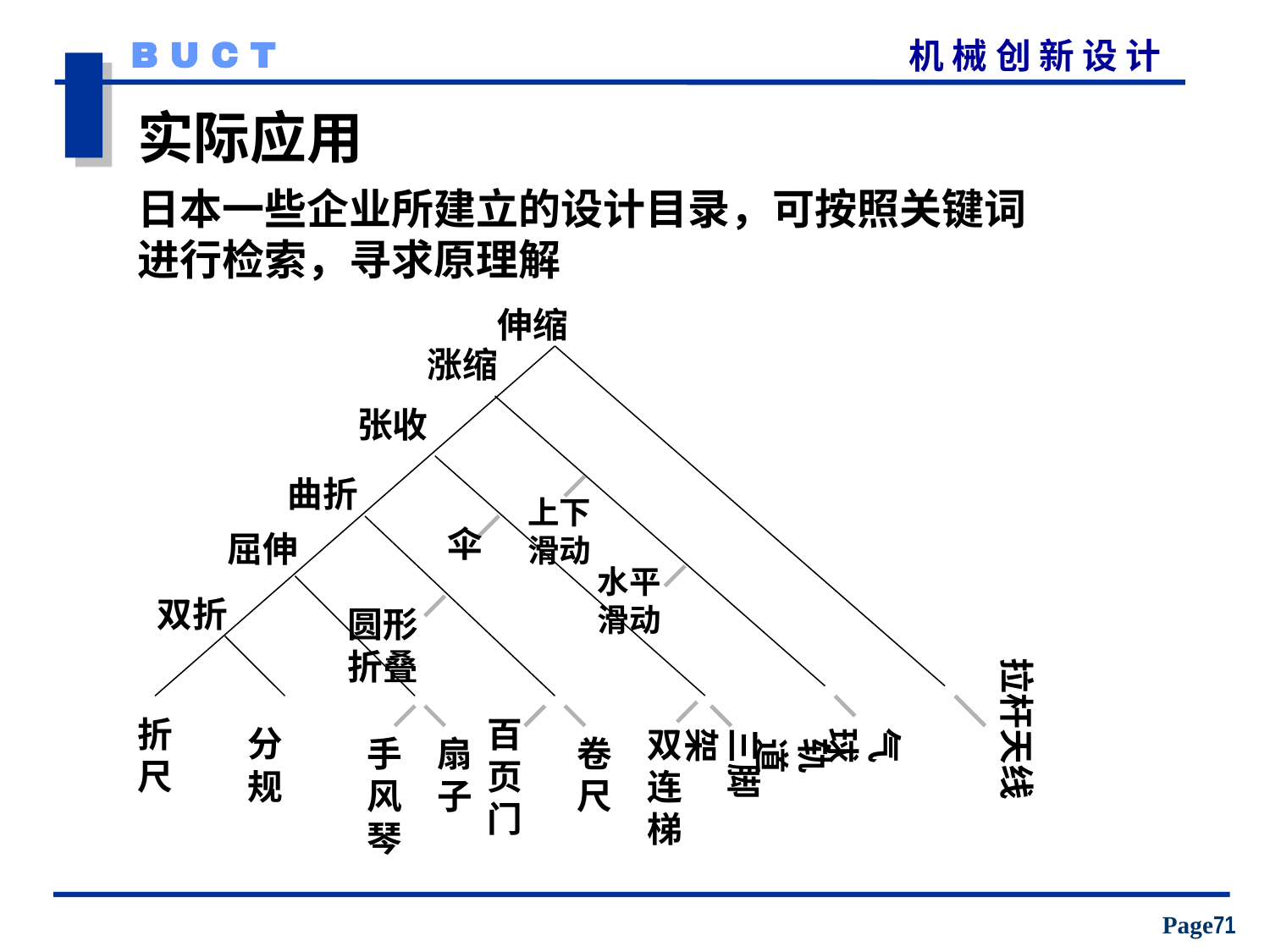

实际应用
日本一些企业所建立的设计目录，可按照关键词进行检索，寻求原理解
伸缩
涨缩

张收

曲折

上下滑动

伞
屈伸
水平滑动

双折
圆形折叠

拉杆天线

折尺

百页门

分规
三脚架
气球
双连梯
手风琴
扇子
卷尺
轨道
Page71